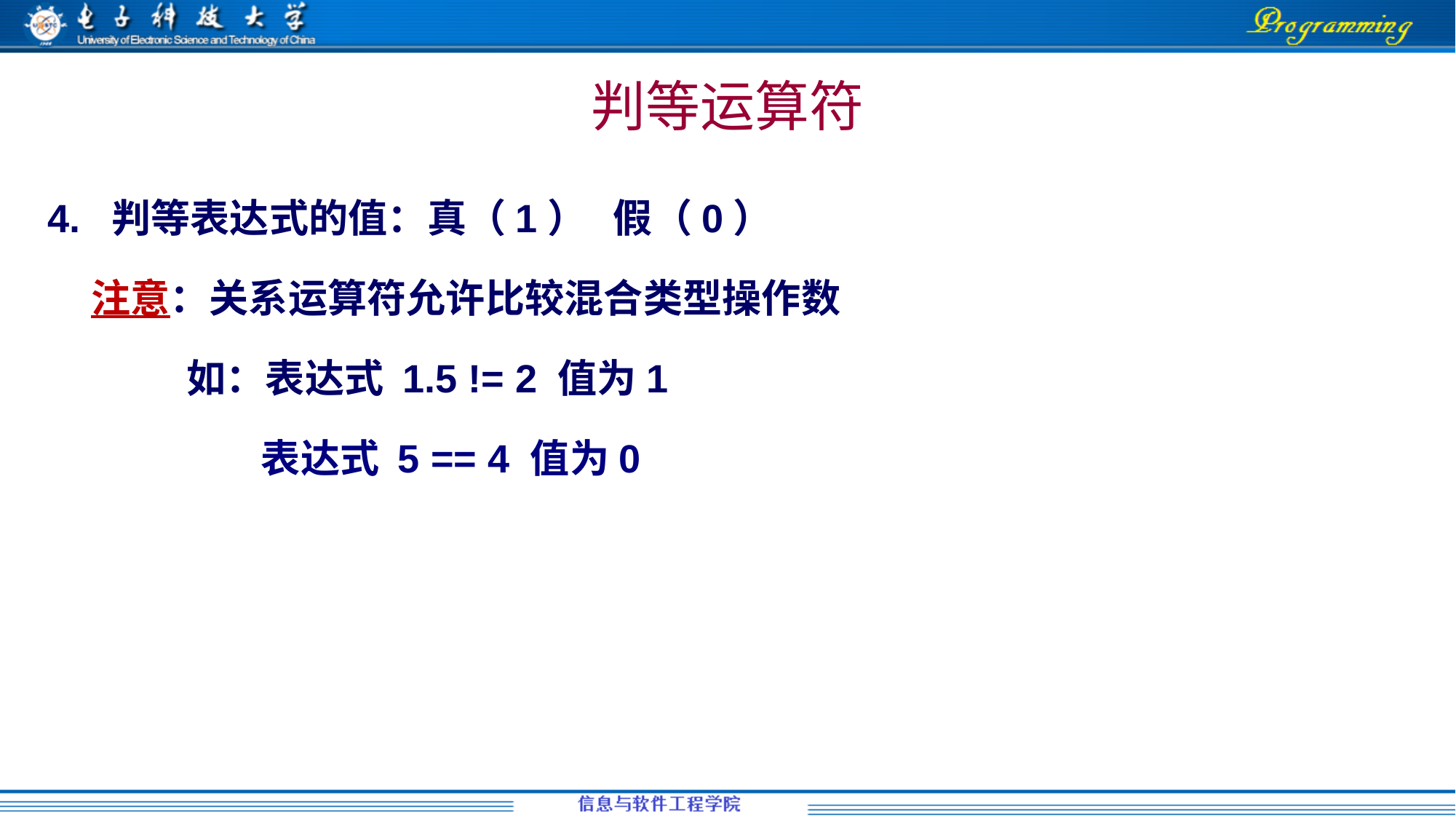

# 判等运算符
4.  判等表达式的值：真（1）   假（0）
注意：关系运算符允许比较混合类型操作数
      如：表达式 1.5 != 2 值为1
       表达式 5 == 4 值为0